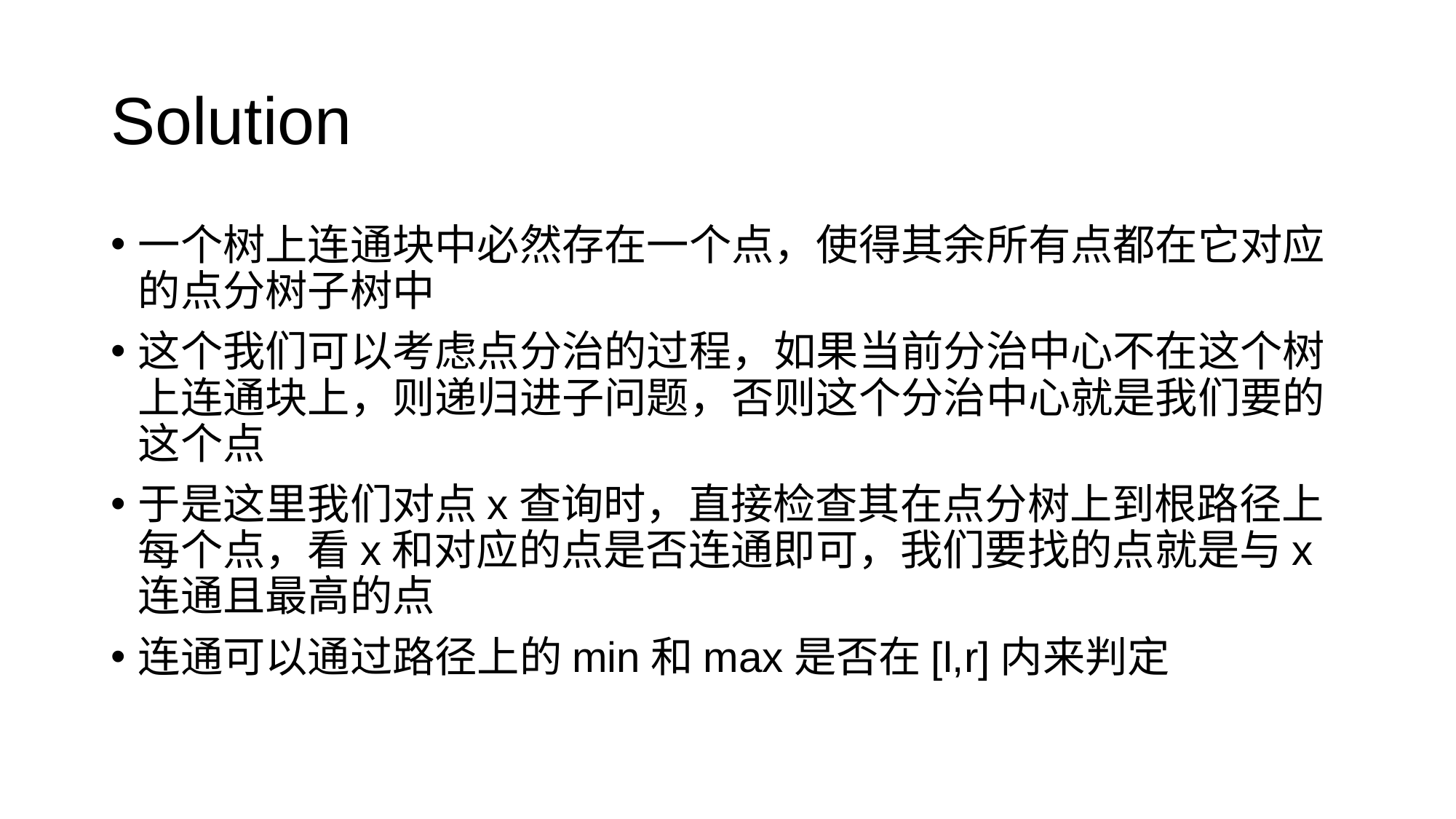

# Solution
一个树上连通块中必然存在一个点，使得其余所有点都在它对应的点分树子树中
这个我们可以考虑点分治的过程，如果当前分治中心不在这个树上连通块上，则递归进子问题，否则这个分治中心就是我们要的这个点
于是这里我们对点x查询时，直接检查其在点分树上到根路径上每个点，看x和对应的点是否连通即可，我们要找的点就是与x连通且最高的点
连通可以通过路径上的min和max是否在[l,r]内来判定